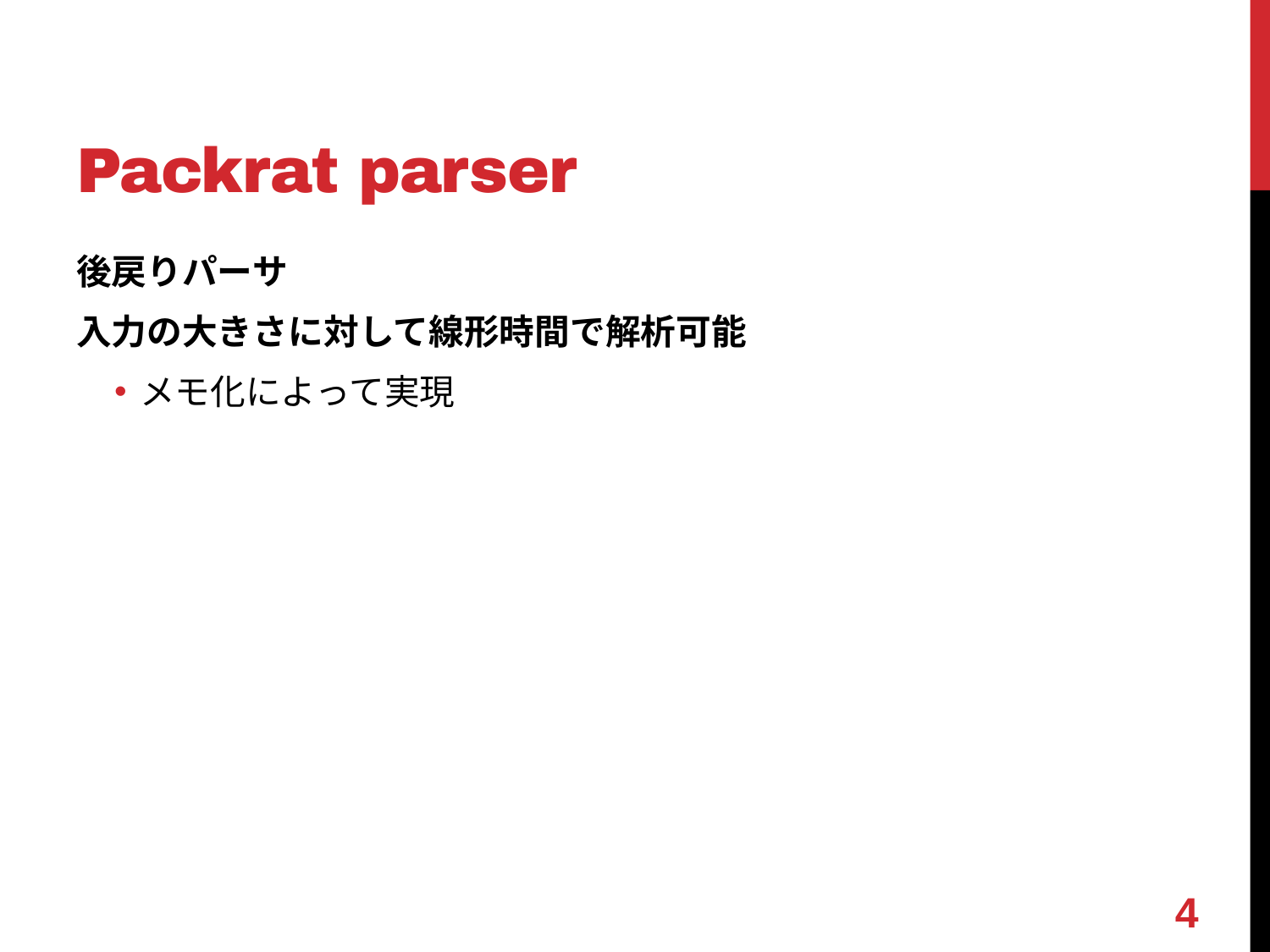

# Packrat parser
後戻りパーサ
入力の大きさに対して線形時間で解析可能
メモ化によって実現
4